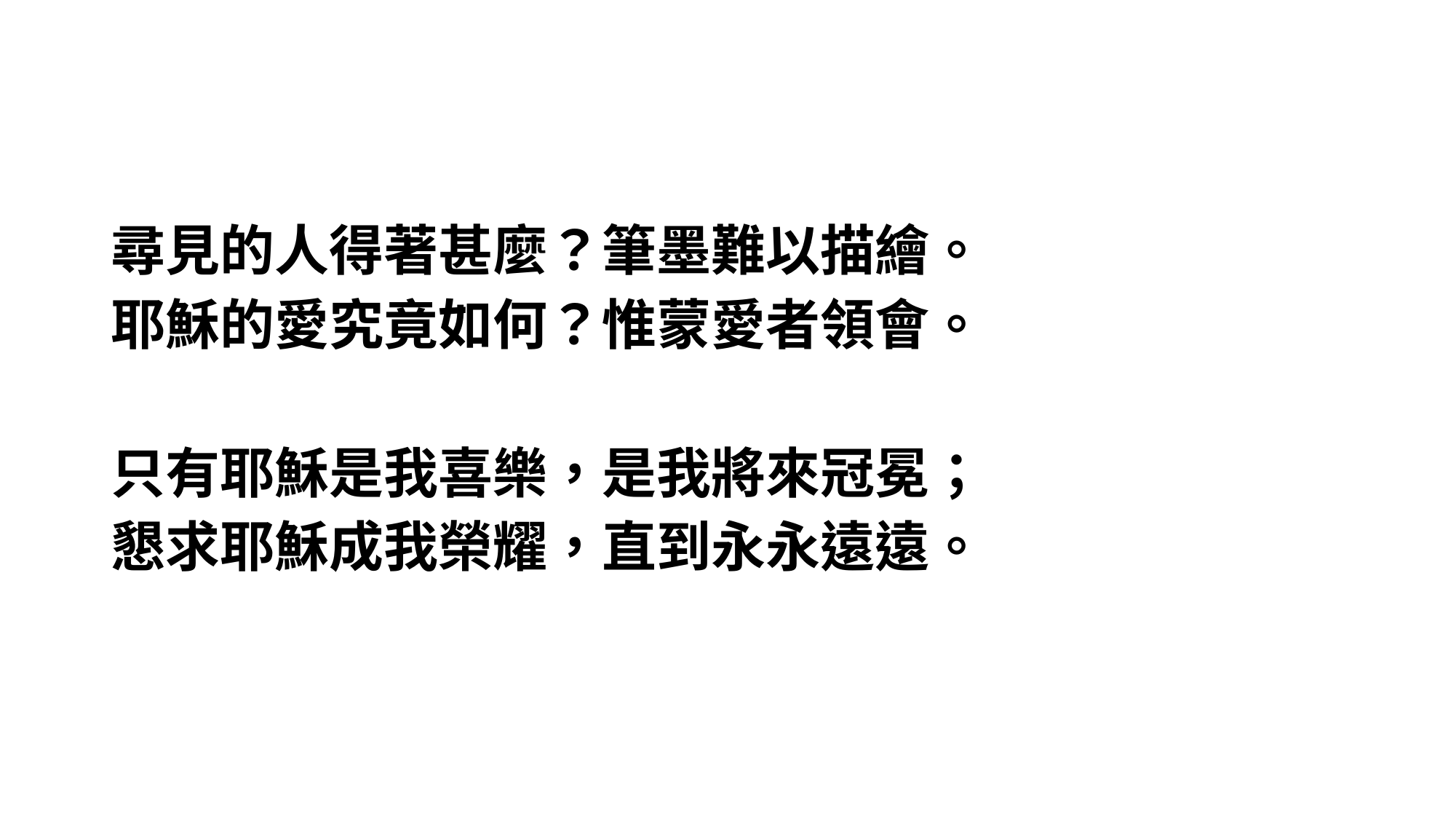

#
尋見的人得著甚麼？筆墨難以描繪。
耶穌的愛究竟如何？惟蒙愛者領會。

只有耶穌是我喜樂，是我將來冠冕；
懇求耶穌成我榮耀，直到永永遠遠。